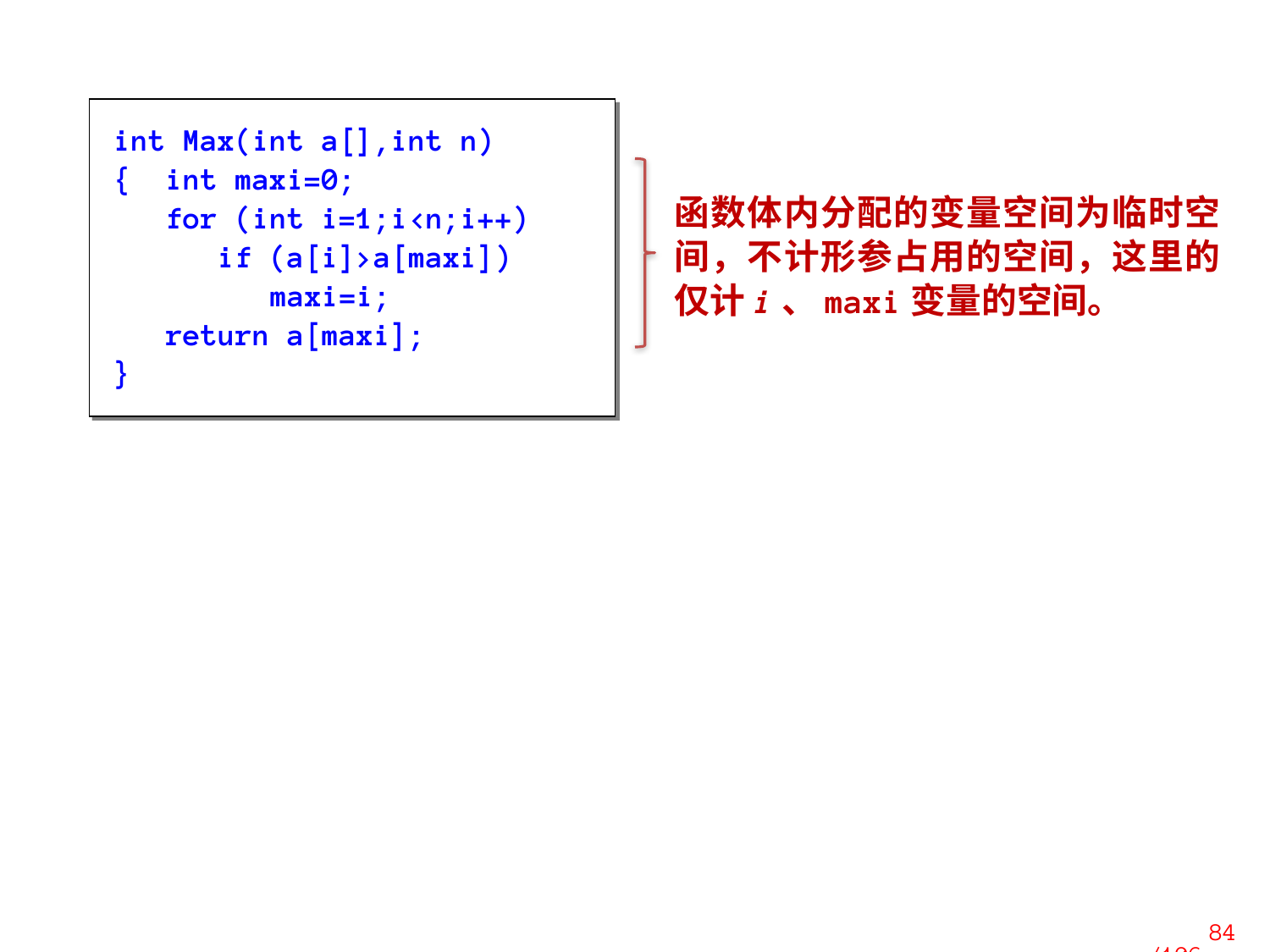

int Max(int a[],int n)
{  int maxi=0;
   for (int i=1;i<n;i++)
      if (a[i]>a[maxi])
         maxi=i;
   return a[maxi];
}

函数体内分配的变量空间为临时空间，不计形参占用的空间，这里的仅计i、maxi变量的空间。
                 84/106